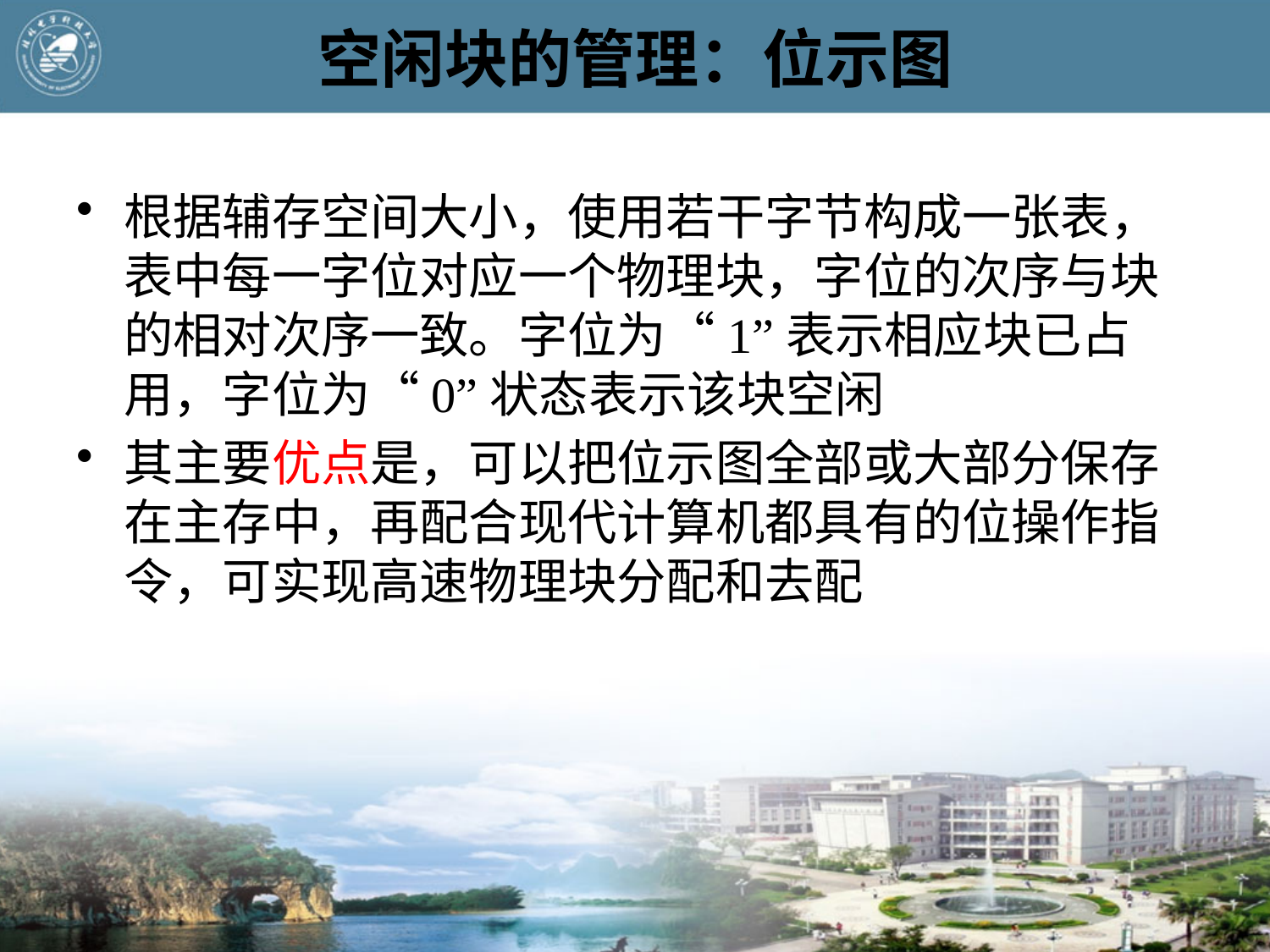

# 空闲块的管理：位示图
根据辅存空间大小，使用若干字节构成一张表，表中每一字位对应一个物理块，字位的次序与块的相对次序一致。字位为“1”表示相应块已占用，字位为“0”状态表示该块空闲
其主要优点是，可以把位示图全部或大部分保存在主存中，再配合现代计算机都具有的位操作指令，可实现高速物理块分配和去配